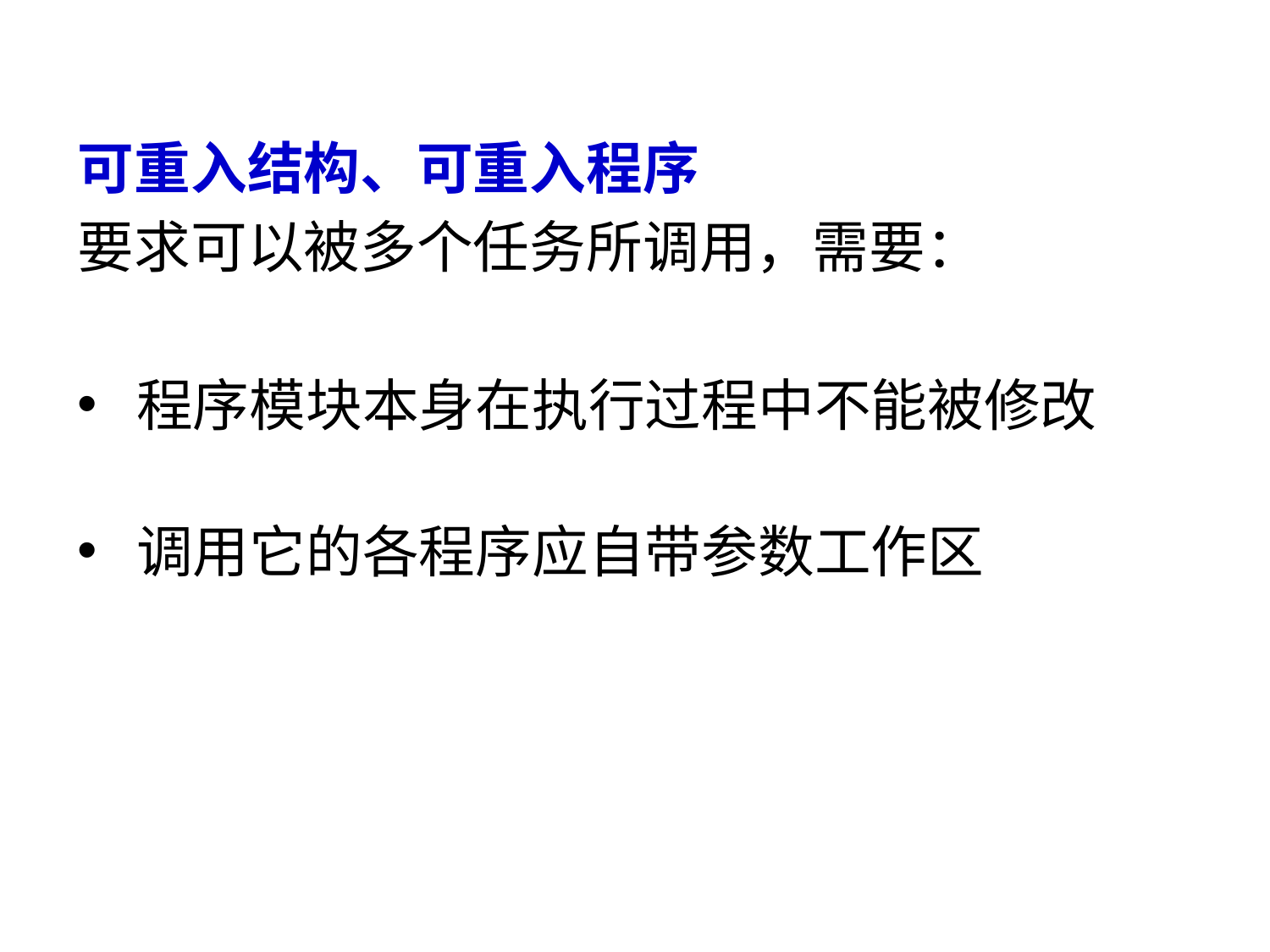

可重入结构、可重入程序
要求可以被多个任务所调用，需要：

  程序模块本身在执行过程中不能被修改
  调用它的各程序应自带参数工作区